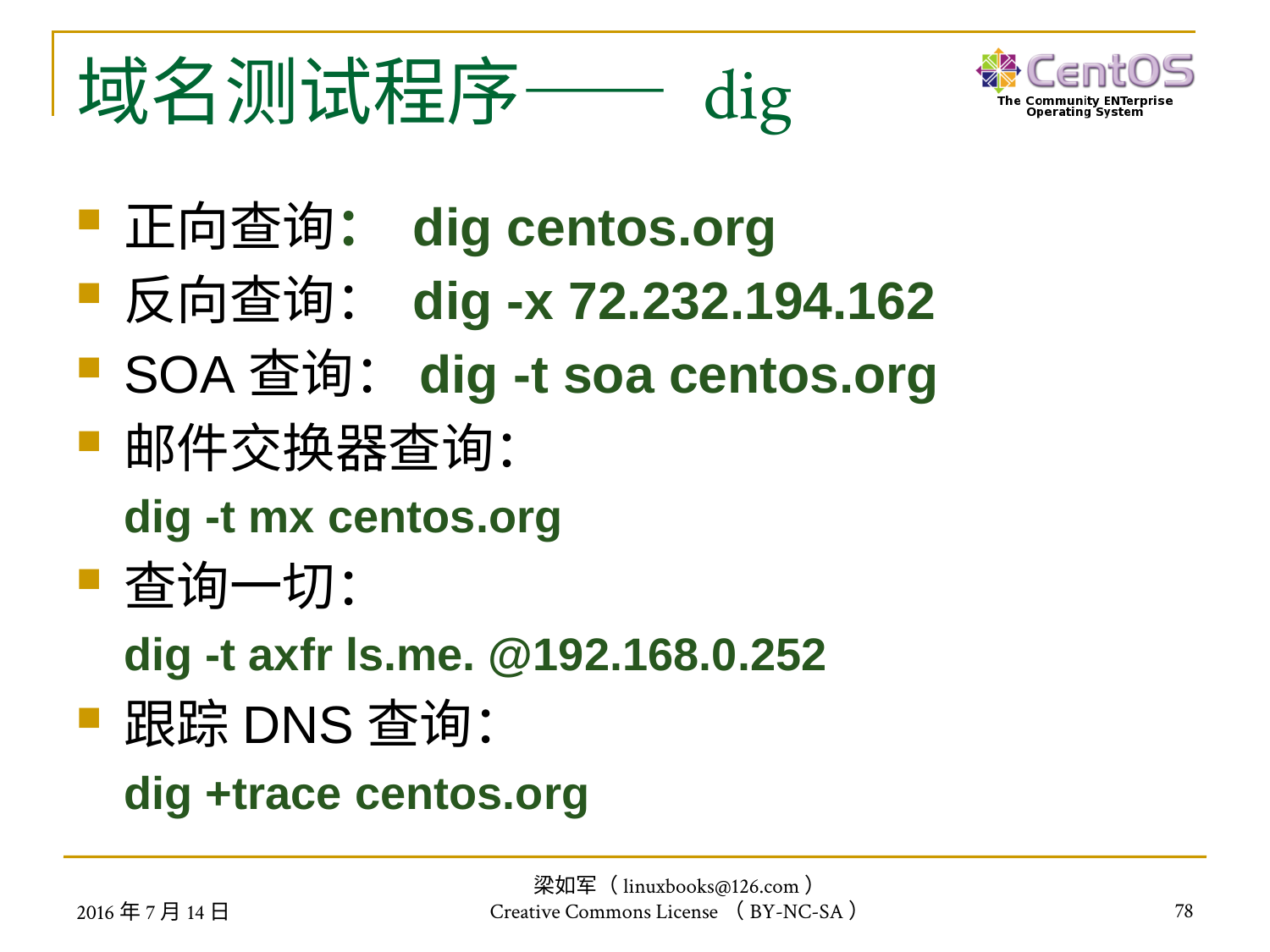

# 域名测试程序—— dig
正向查询： dig centos.org
反向查询： dig -x 72.232.194.162
SOA查询：dig -t soa centos.org
邮件交换器查询：
dig -t mx centos.org
查询一切：
dig -t axfr ls.me. @192.168.0.252
跟踪DNS查询：
dig +trace centos.org
梁如军（linuxbooks@126.com）
Creative Commons License（BY-NC-SA）
2016年7月14日
78